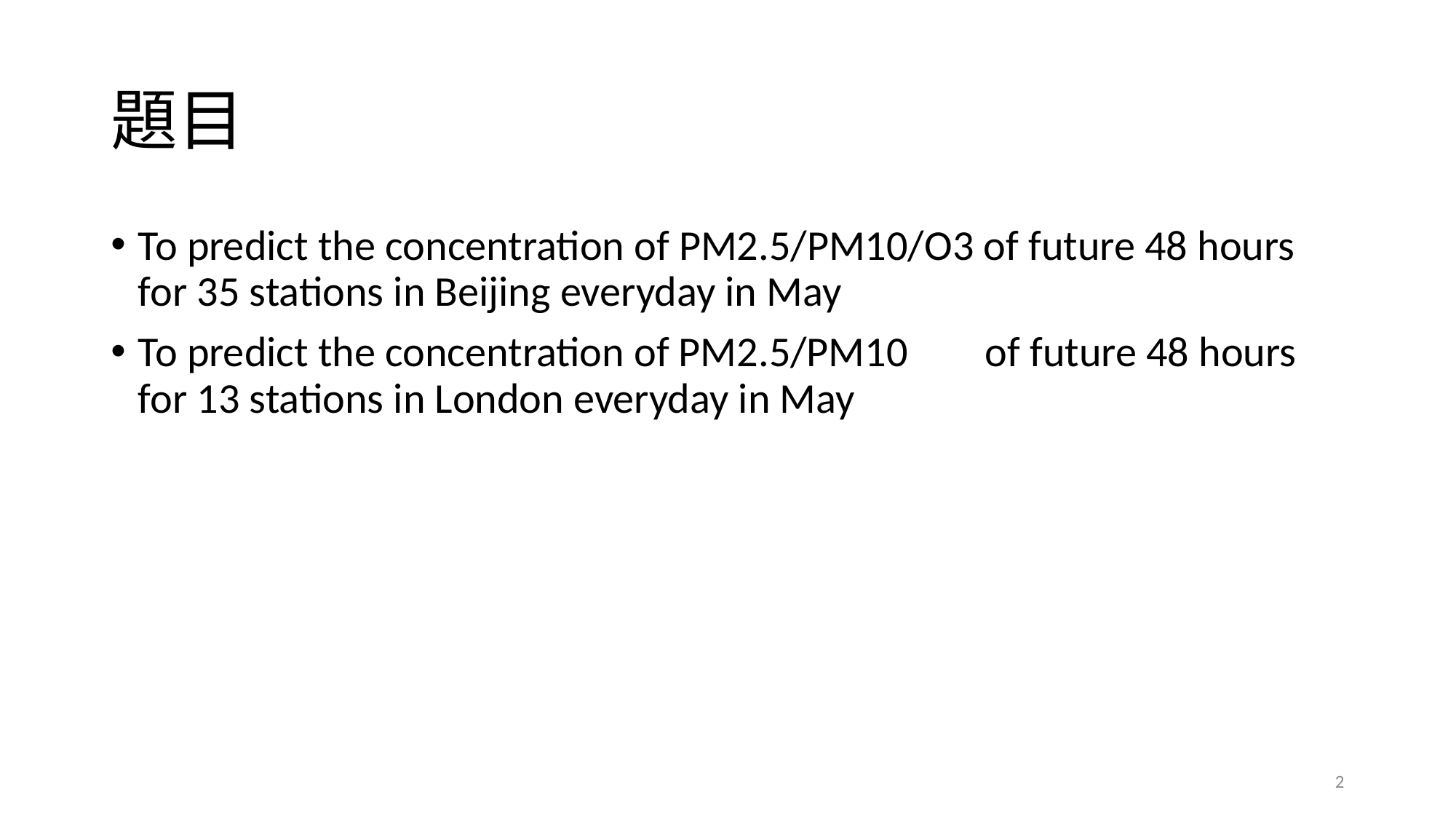

# 題目
To predict the concentration of PM2.5/PM10/O3 of future 48 hours for 35 stations in Beijing everyday in May
To predict the concentration of PM2.5/PM10        of future 48 hours for 13 stations in London everyday in May
2